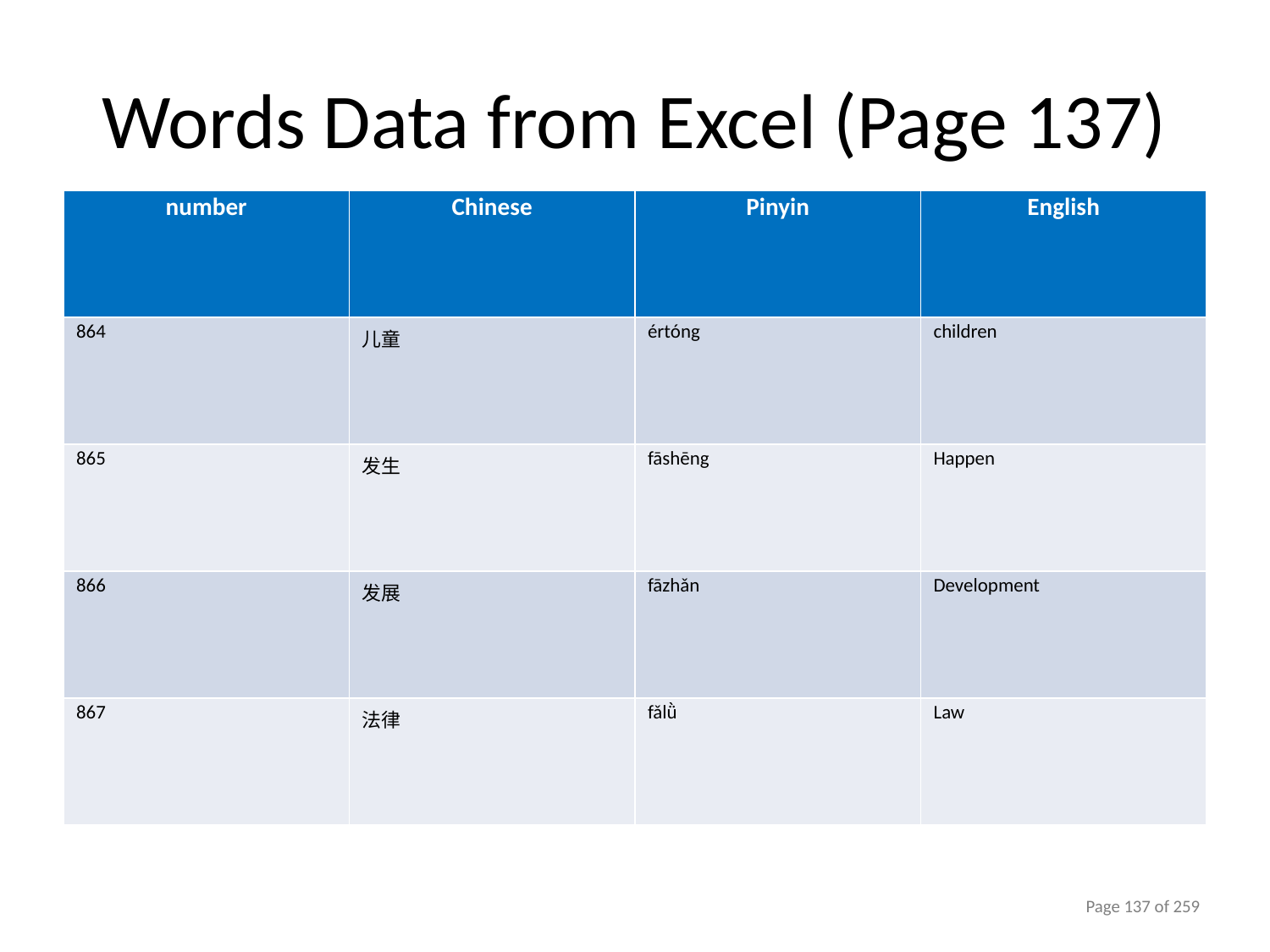

# Words Data from Excel (Page 137)
| number | Chinese | Pinyin | English |
| --- | --- | --- | --- |
| 864 | 儿童 | értóng | children |
| 865 | 发生 | fāshēng | Happen |
| 866 | 发展 | fāzhǎn | Development |
| 867 | 法律 | fǎlǜ | Law |

Page 137 of 259